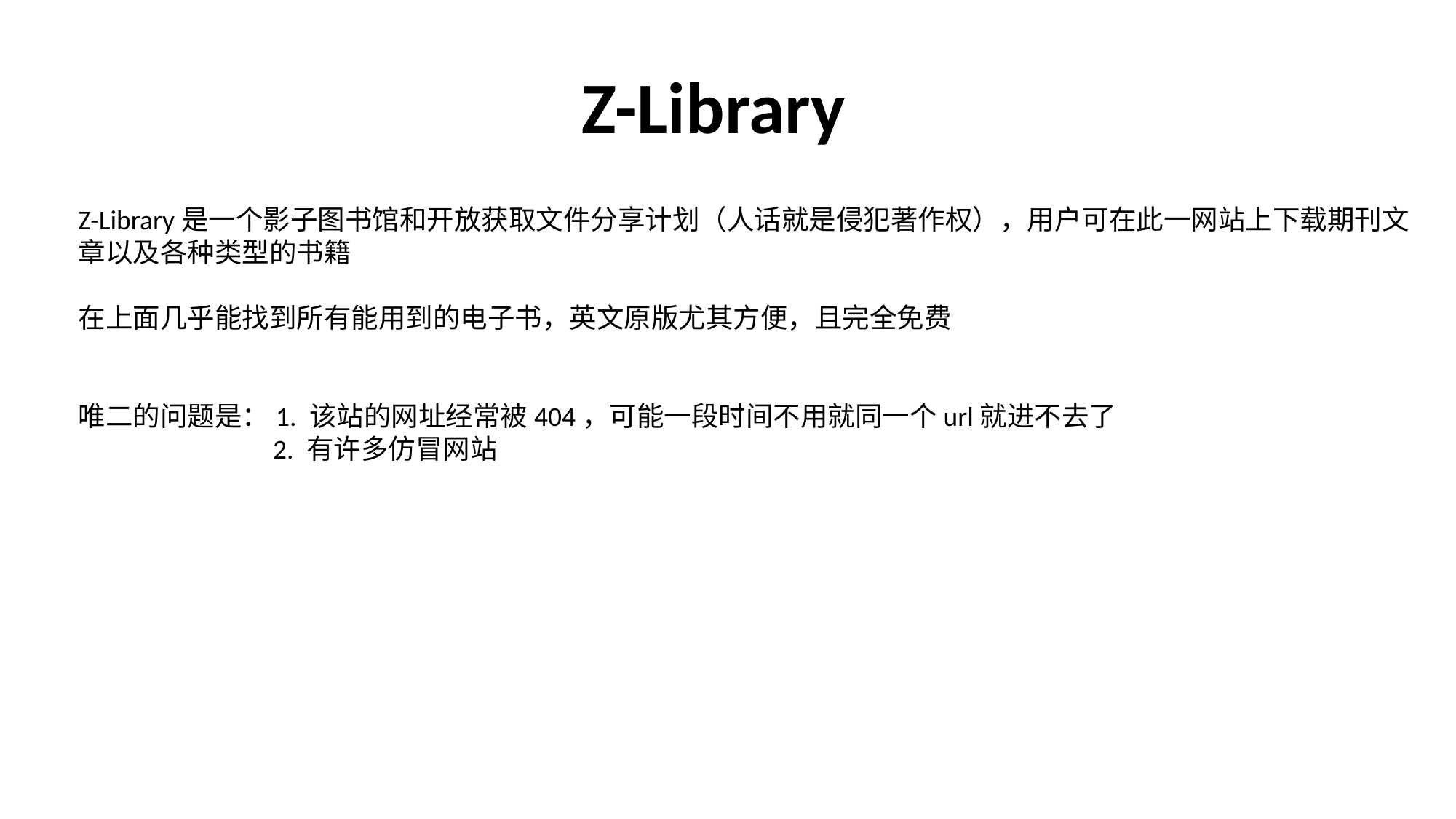

Z-Library
Z-Library是一个影子图书馆和开放获取文件分享计划（人话就是侵犯著作权），用户可在此一网站上下载期刊文章以及各种类型的书籍

在上面几乎能找到所有能用到的电子书，英文原版尤其方便，且完全免费

唯二的问题是：1. 该站的网址经常被404，可能一段时间不用就同一个url就进不去了
     2. 有许多仿冒网站